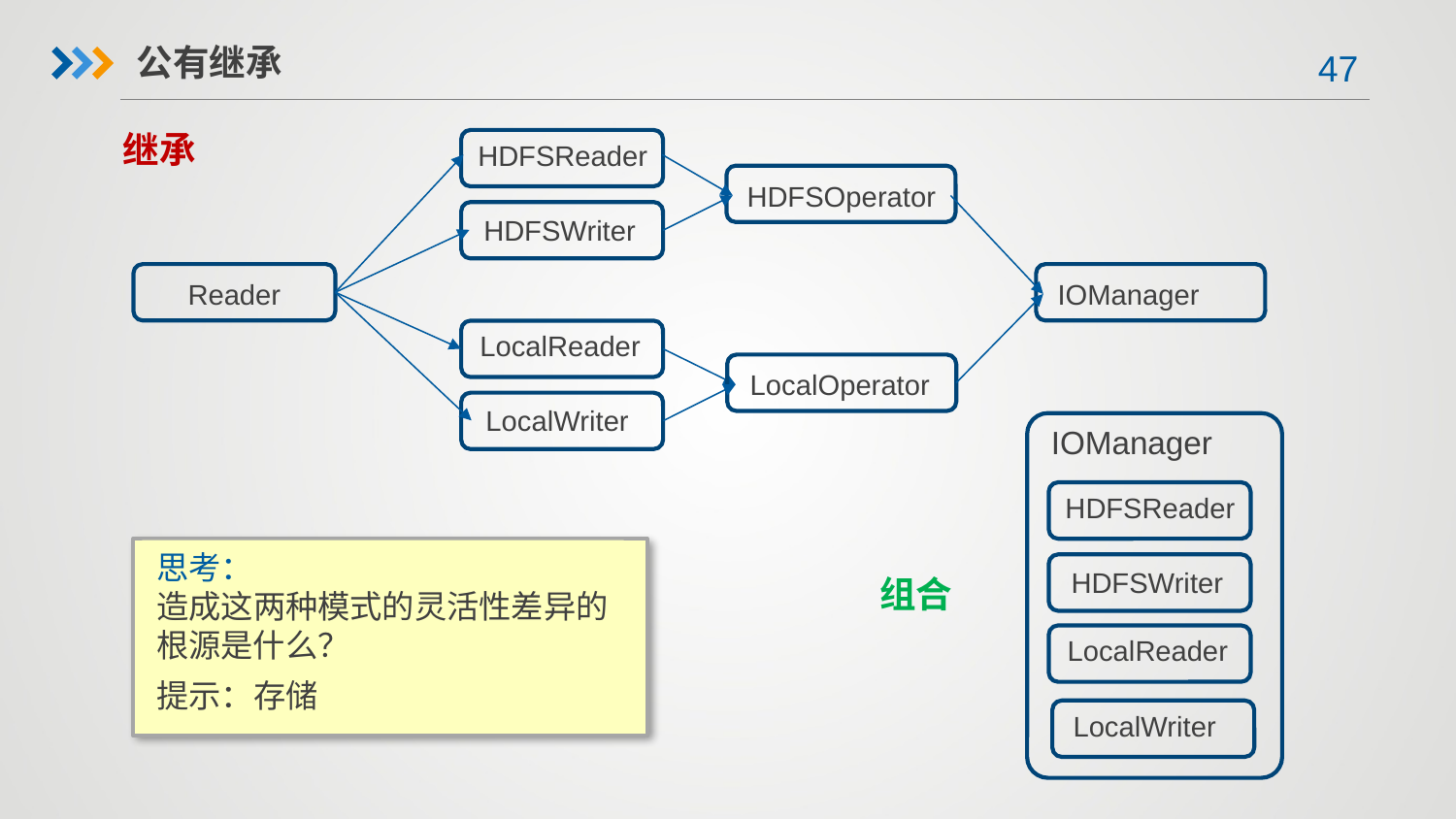

公有继承
继承

HDFSReader

HDFSOperator

HDFSWriter

Reader
IOManager

LocalReader

LocalOperator

LocalWriter

IOManager

HDFSReader

思考：
造成这两种模式的灵活性差异的根源是什么？
提示：存储

HDFSWriter
组合

LocalReader

LocalWriter